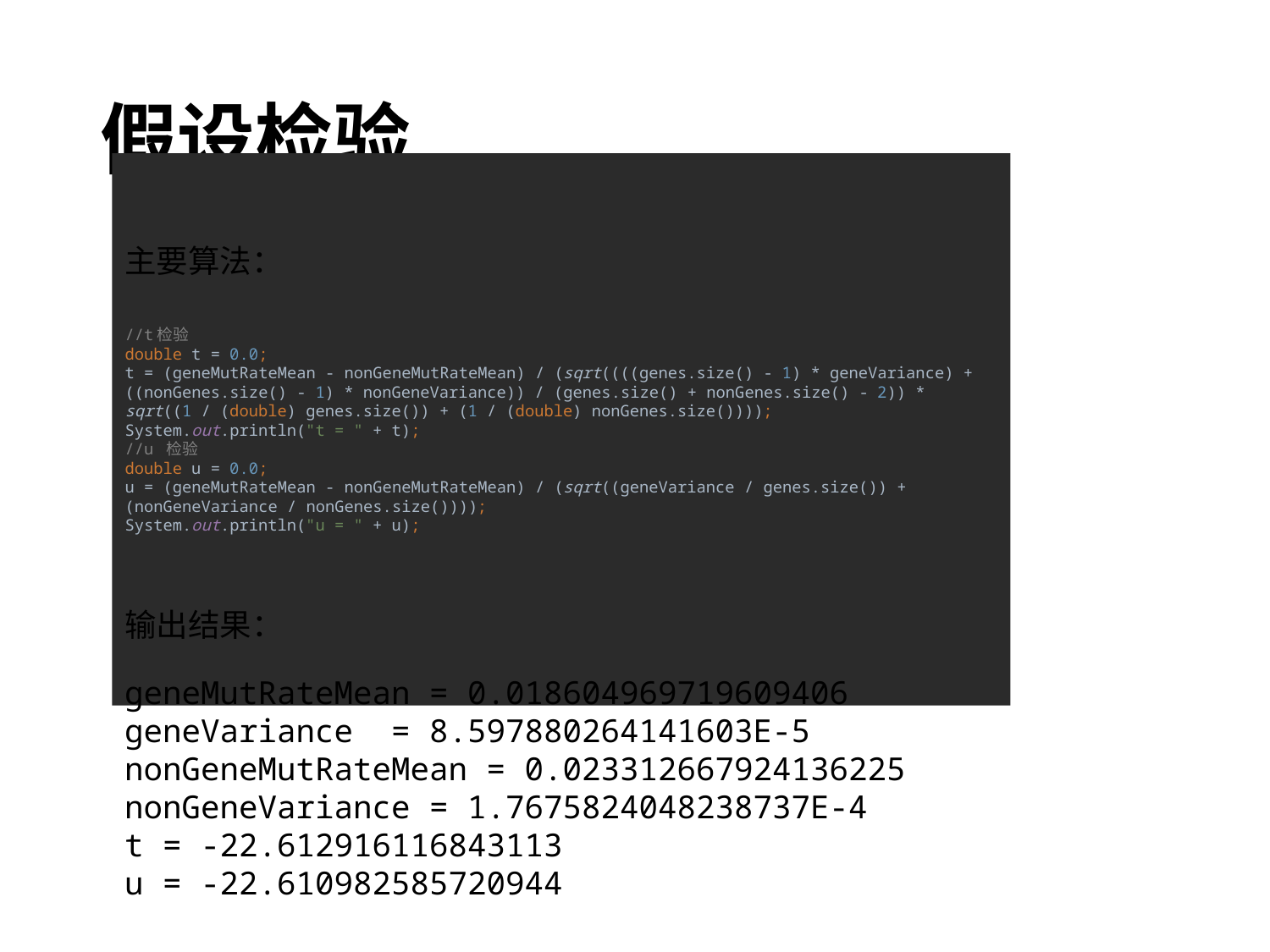

# 假设检验
主要算法：
//t检验
double t = 0.0;
t = (geneMutRateMean - nonGeneMutRateMean) / (sqrt((((genes.size() - 1) * geneVariance) + ((nonGenes.size() - 1) * nonGeneVariance)) / (genes.size() + nonGenes.size() - 2)) * sqrt((1 / (double) genes.size()) + (1 / (double) nonGenes.size())));
System.out.println("t = " + t);
//u 检验
double u = 0.0;
u = (geneMutRateMean - nonGeneMutRateMean) / (sqrt((geneVariance / genes.size()) + (nonGeneVariance / nonGenes.size())));
System.out.println("u = " + u);
输出结果：
geneMutRateMean = 0.018604969719609406
geneVariance  = 8.597880264141603E-5
nonGeneMutRateMean = 0.023312667924136225
nonGeneVariance = 1.7675824048238737E-4
t = -22.612916116843113
u = -22.610982585720944